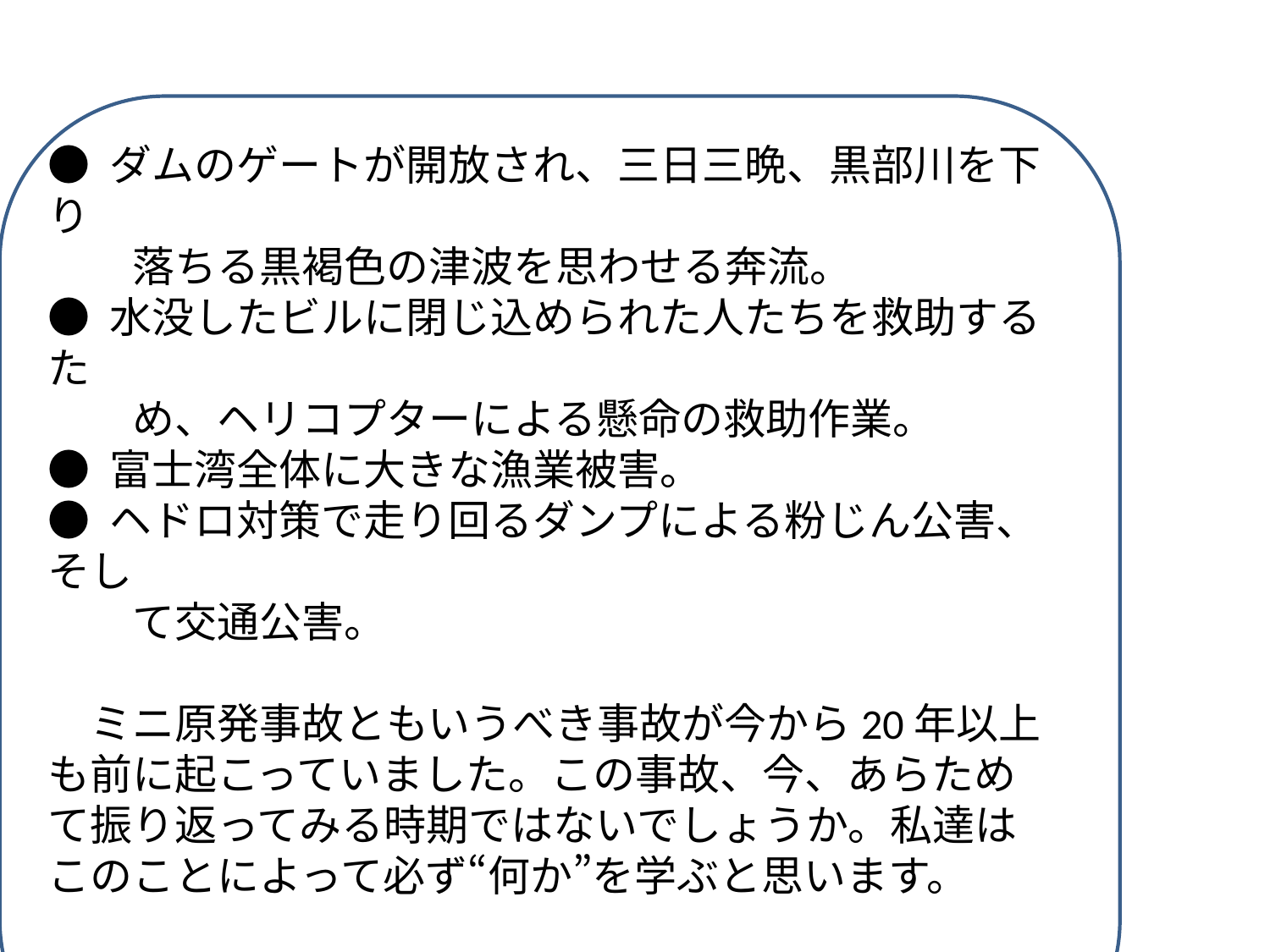

● ダムのゲートが開放され、三日三晩、黒部川を下り
　　落ちる黒褐色の津波を思わせる奔流。
● 水没したビルに閉じ込められた人たちを救助するた
　　め、ヘリコプターによる懸命の救助作業。
● 富士湾全体に大きな漁業被害。
● ヘドロ対策で走り回るダンプによる粉じん公害、そし
　　て交通公害。

　ミニ原発事故ともいうべき事故が今から20年以上も前に起こっていました。この事故、今、あらためて振り返ってみる時期ではないでしょうか。私達はこのことによって必ず“何か”を学ぶと思います。

　そして、我が国が、今、直面している原子力発電所問題への対応姿勢に色々の教訓を与えてくれることを確信します。

歴史に学ぶ。この姿勢が、今求められています！！